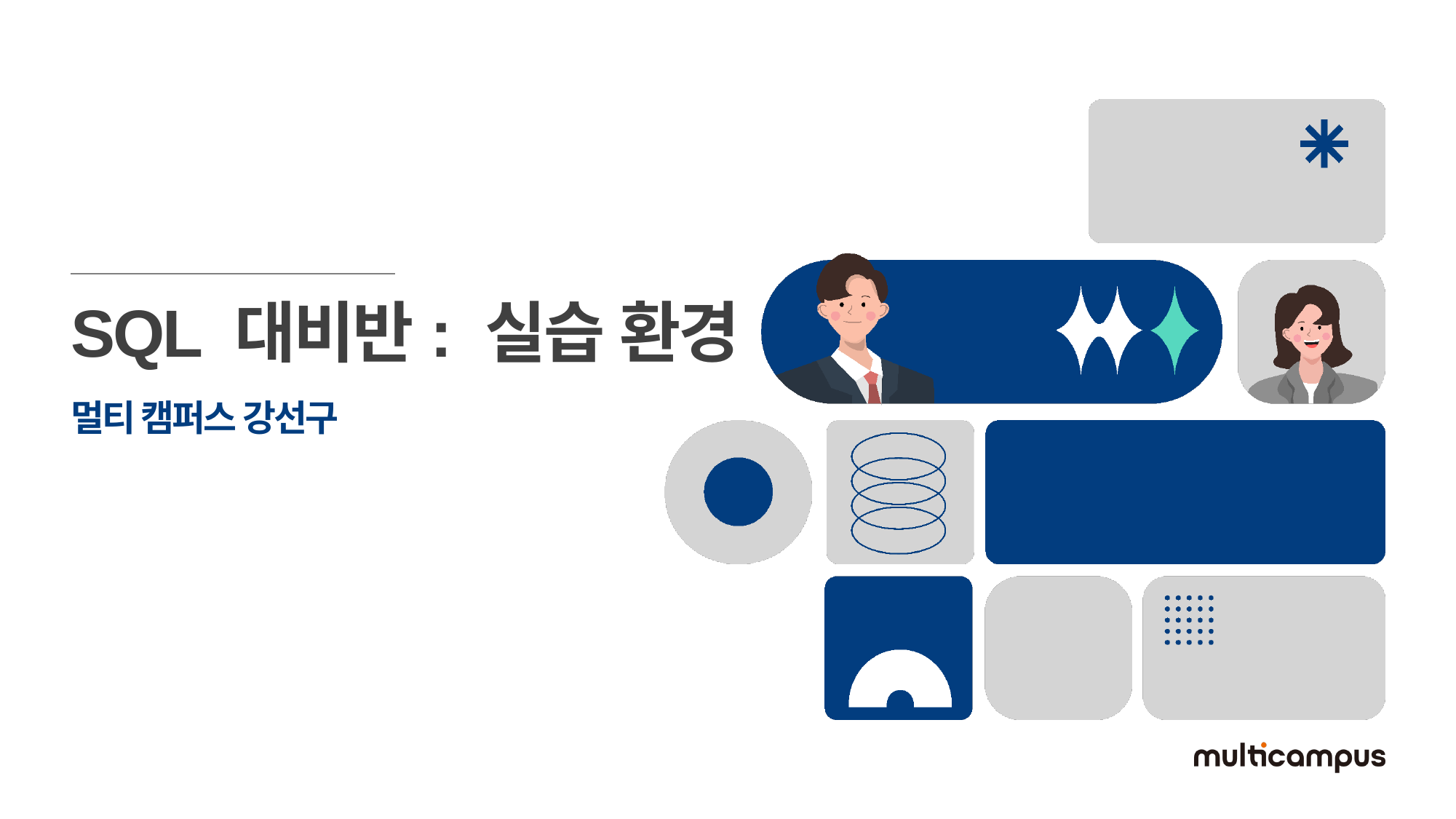

SQL 대비반: 실습 환경
멀티 캠퍼스 강선구